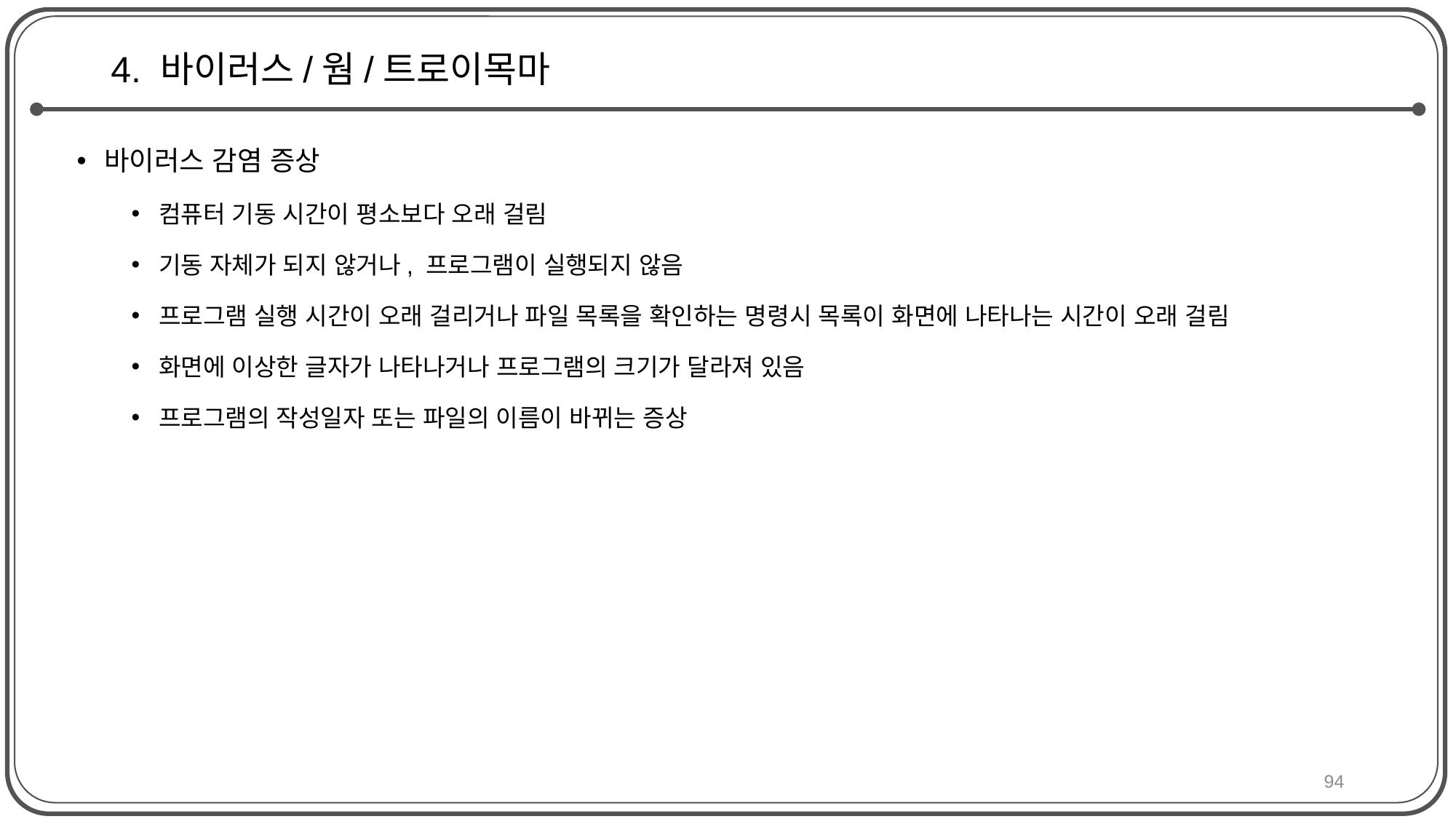

# 4. 바이러스/웜/트로이목마
바이러스 감염 증상
컴퓨터 기동 시간이 평소보다 오래 걸림
기동 자체가 되지 않거나, 프로그램이 실행되지 않음
프로그램 실행 시간이 오래 걸리거나 파일 목록을 확인하는 명령시 목록이 화면에 나타나는 시간이 오래 걸림
화면에 이상한 글자가 나타나거나 프로그램의 크기가 달라져 있음
프로그램의 작성일자 또는 파일의 이름이 바뀌는 증상

94